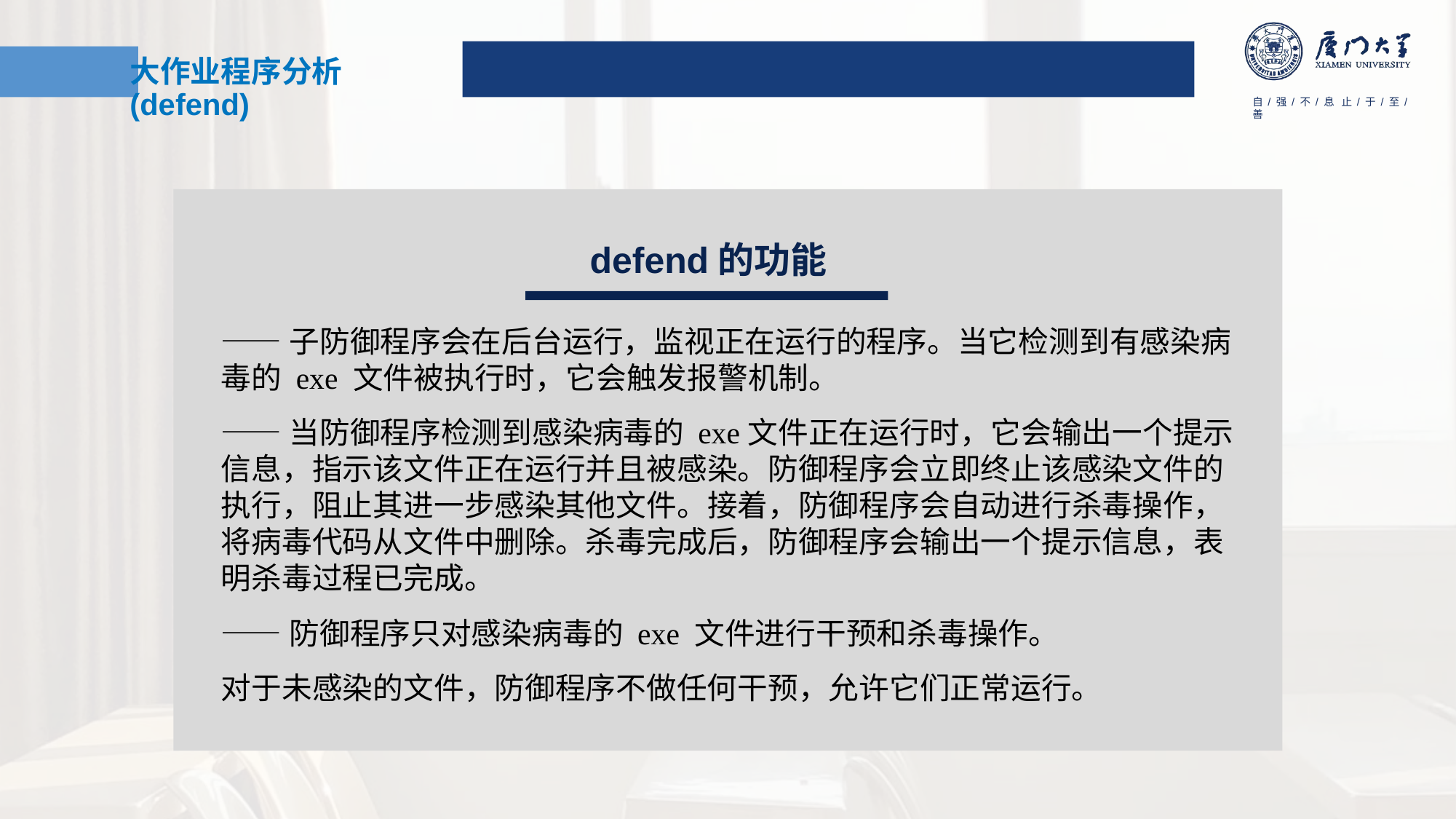

大作业程序分析(defend)

defend的功能

——子防御程序会在后台运行，监视正在运行的程序。当它检测到有感染病毒的 exe 文件被执行时，它会触发报警机制。
——当防御程序检测到感染病毒的 exe文件正在运行时，它会输出一个提示信息，指示该文件正在运行并且被感染。防御程序会立即终止该感染文件的执行，阻止其进一步感染其他文件。接着，防御程序会自动进行杀毒操作，将病毒代码从文件中删除。杀毒完成后，防御程序会输出一个提示信息，表明杀毒过程已完成。
——防御程序只对感染病毒的 exe 文件进行干预和杀毒操作。
对于未感染的文件，防御程序不做任何干预，允许它们正常运行。